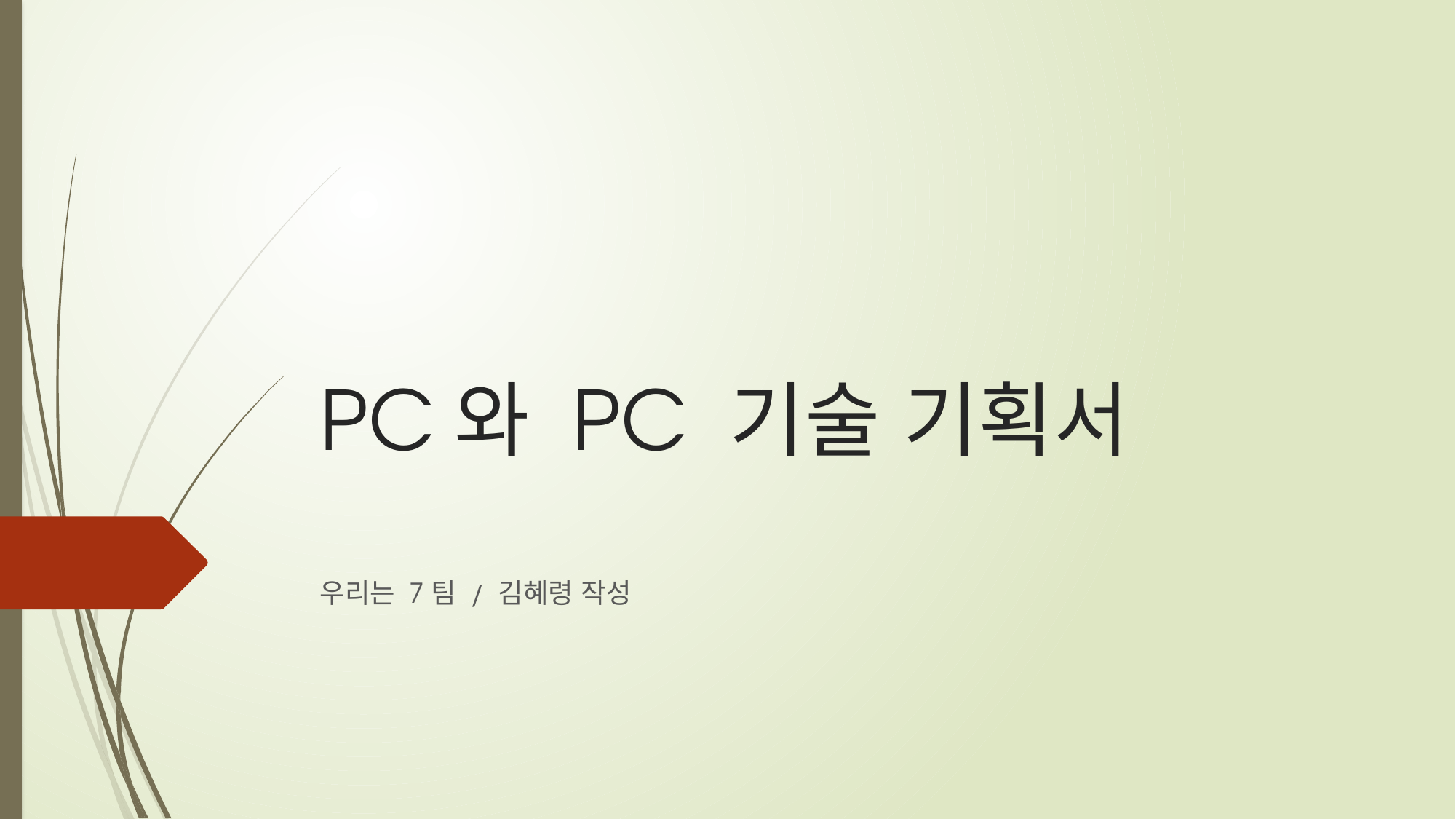

# PC와 PC 기술 기획서
우리는 7팀 / 김혜령 작성